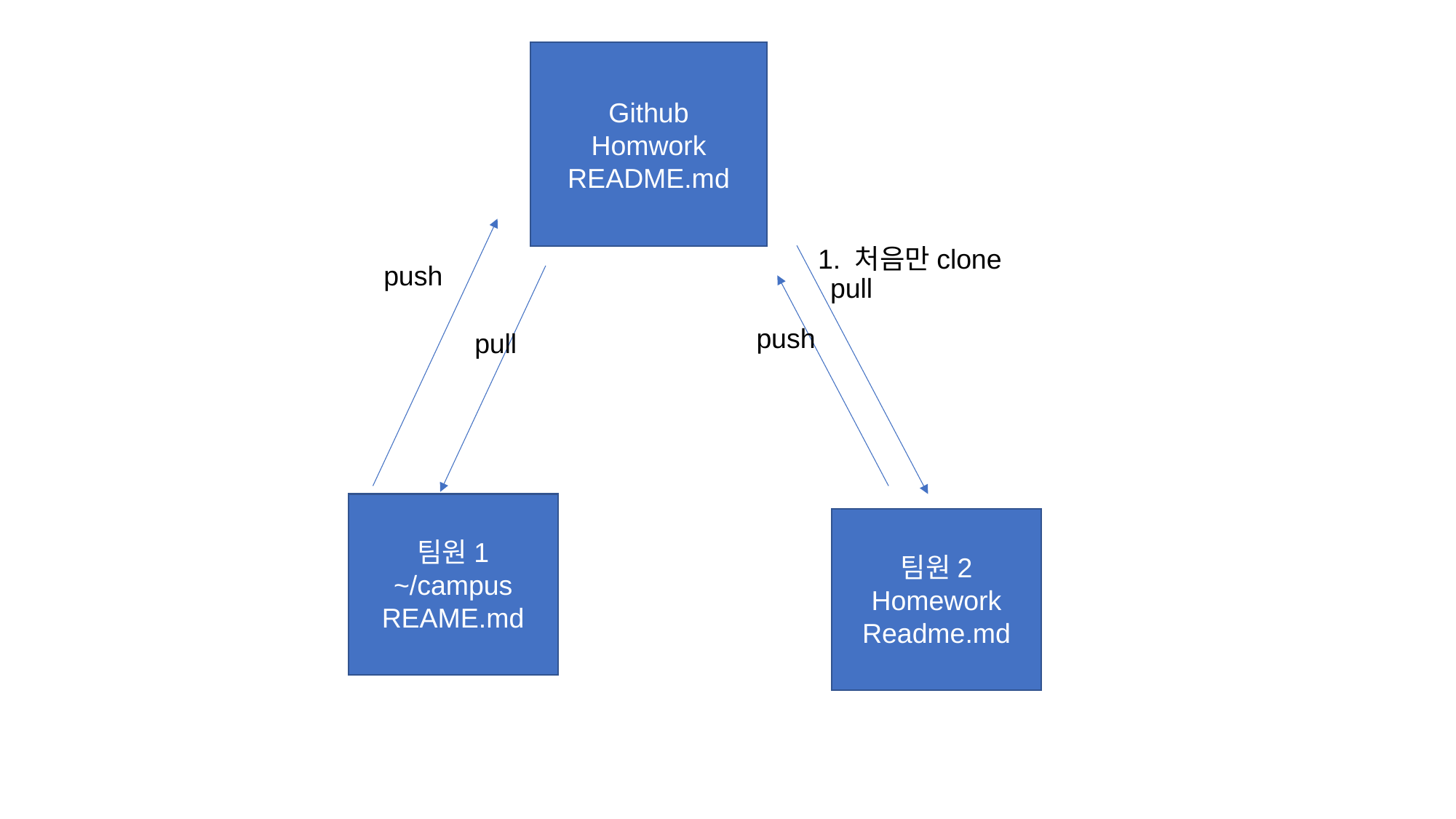

Github
Homwork
README.md
1. 처음만clone
push
pull
push
pull
팀원1
~/campus
REAME.md
팀원2
Homework
Readme.md